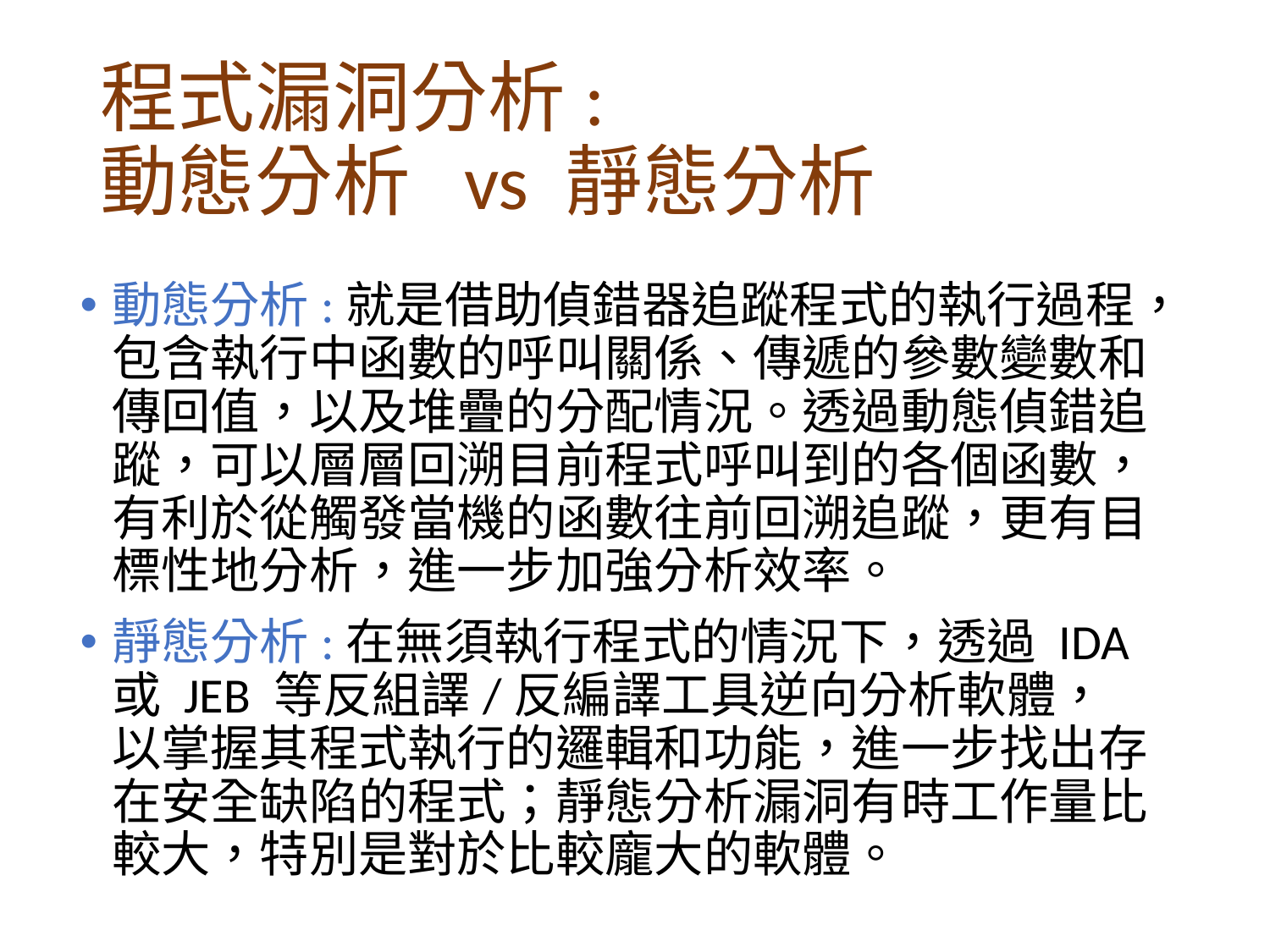

# 程式漏洞分析: 動態分析  vs 靜態分析
動態分析:就是借助偵錯器追蹤程式的執行過程，包含執行中函數的呼叫關係、傳遞的參數變數和傳回值，以及堆疊的分配情況。透過動態偵錯追蹤，可以層層回溯目前程式呼叫到的各個函數，有利於從觸發當機的函數往前回溯追蹤，更有目標性地分析，進一步加強分析效率。
靜態分析:在無須執行程式的情況下，透過 IDA 或 JEB 等反組譯/反編譯工具逆向分析軟體，以掌握其程式執行的邏輯和功能，進一步找出存在安全缺陷的程式；靜態分析漏洞有時工作量比較大，特別是對於比較龐大的軟體。